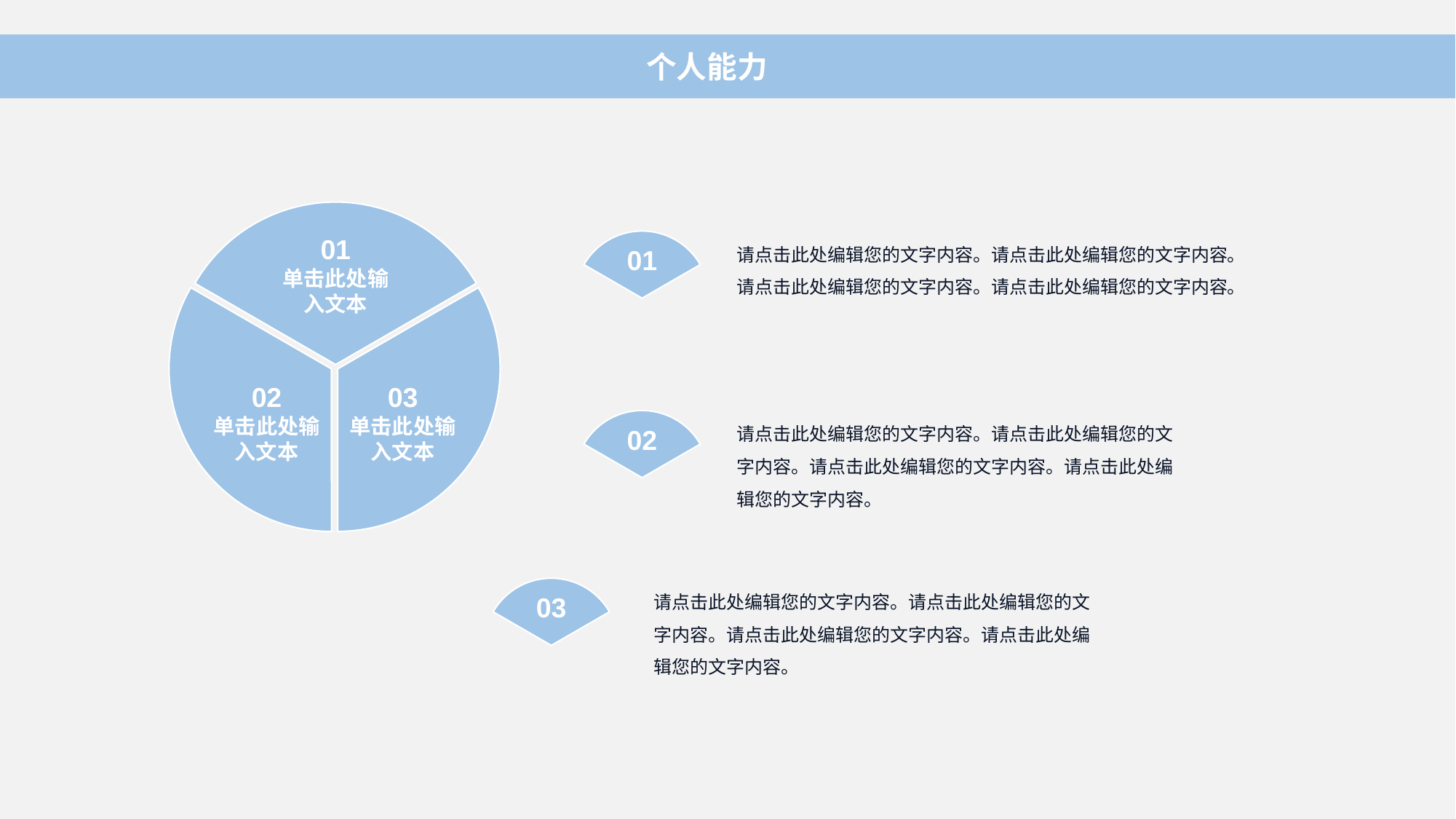

个人能力

01
单击此处输入文本

02
单击此处输入文本

03
单击此处输入文本
请点击此处编辑您的文字内容。请点击此处编辑您的文字内容。请点击此处编辑您的文字内容。请点击此处编辑您的文字内容。

01
请点击此处编辑您的文字内容。请点击此处编辑您的文字内容。请点击此处编辑您的文字内容。请点击此处编辑您的文字内容。

02
请点击此处编辑您的文字内容。请点击此处编辑您的文字内容。请点击此处编辑您的文字内容。请点击此处编辑您的文字内容。

03